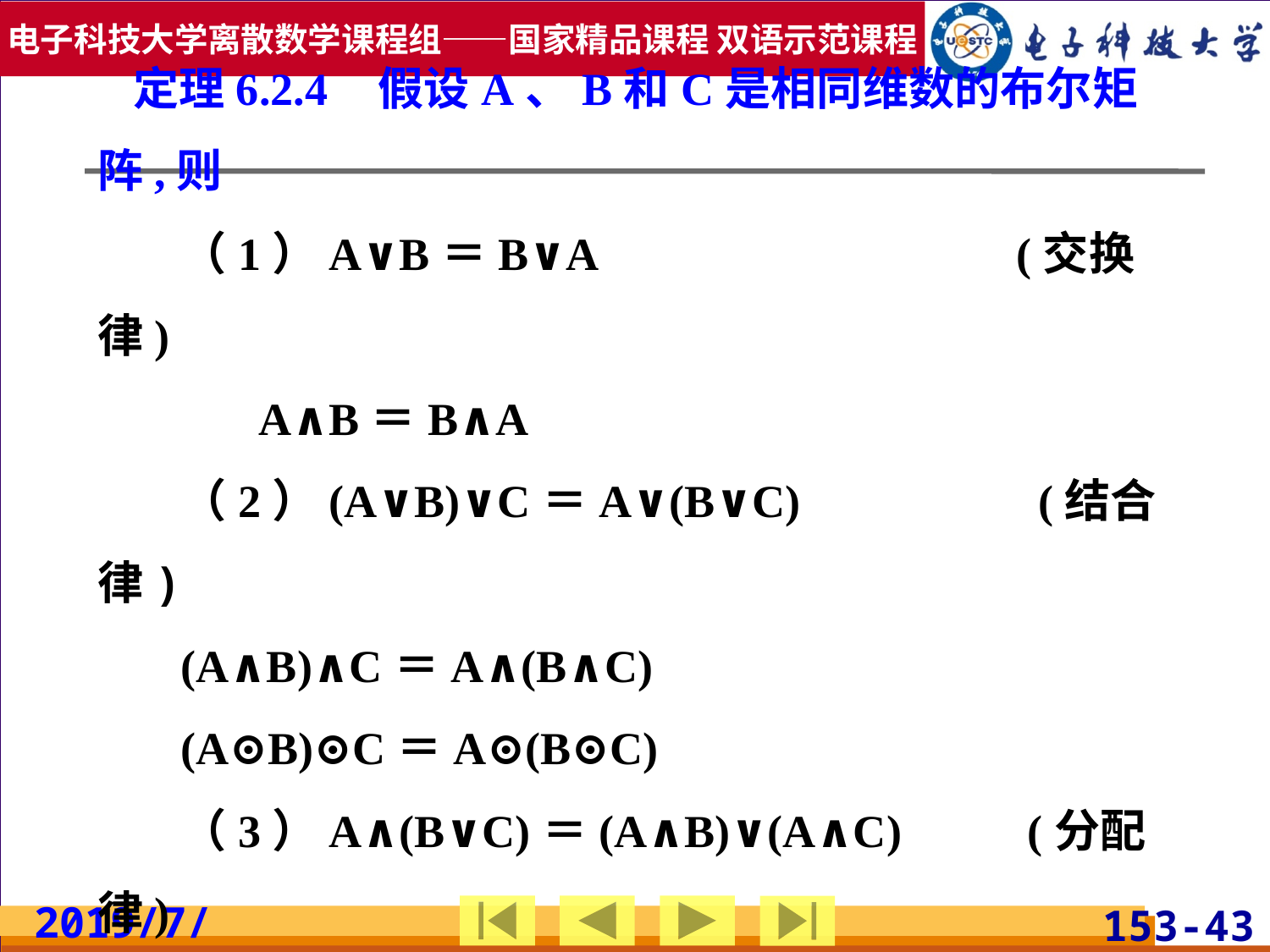

#
定理6.2.4  假设A、B和C是相同维数的布尔矩阵,则
（1）A∨B＝B∨A     　　                        (交换律)
　  A∧B＝B∧A
（2）(A∨B)∨C＝A∨(B∨C)   　             (结合律)
(A∧B)∧C＝A∧(B∧C)
(A⊙B)⊙C＝A⊙(B⊙C)
（3）A∧(B∨C)＝(A∧B)∨(A∧C)           (分配律)
A∨(B∧C)＝(A∨B)∧(A∨C)
2019/7/3